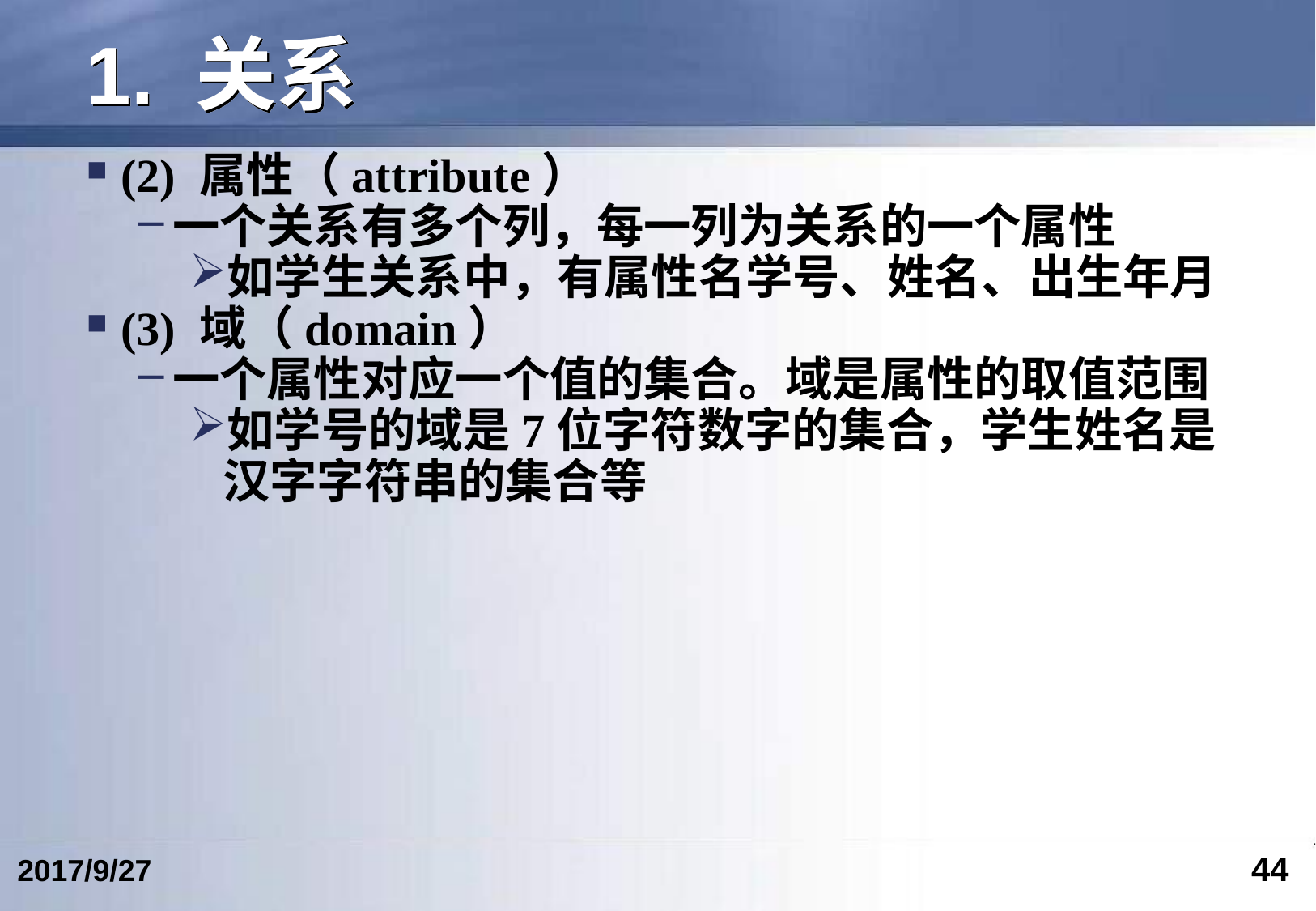

# 1. 关系
(2) 属性（attribute）
一个关系有多个列，每一列为关系的一个属性
如学生关系中，有属性名学号、姓名、出生年月
(3) 域（domain）
一个属性对应一个值的集合。域是属性的取值范围
如学号的域是7位字符数字的集合，学生姓名是汉字字符串的集合等
44
2017/9/27